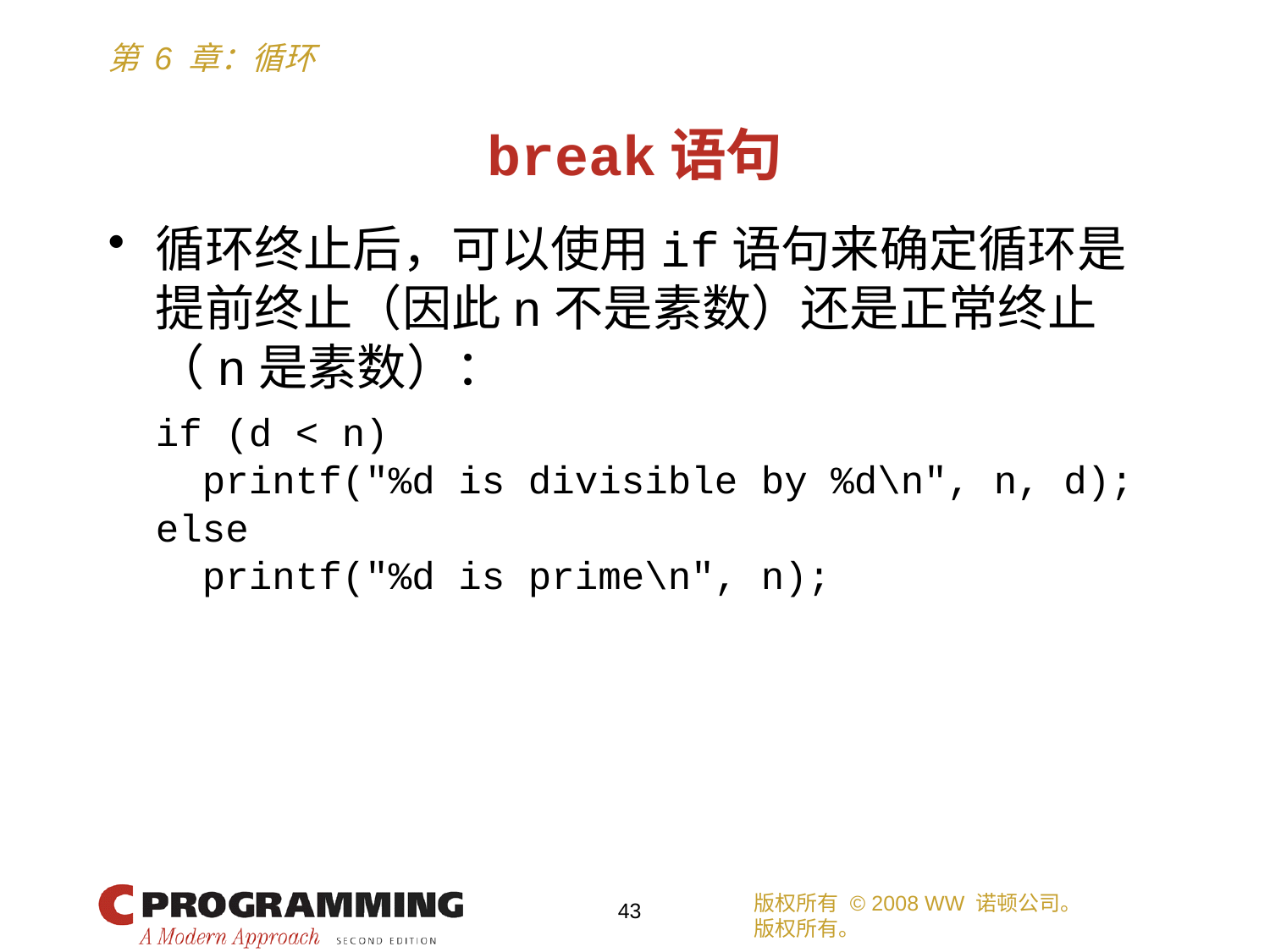

# break语句
循环终止后，可以使用if语句来确定循环是提前终止（因此n不是素数）还是正常终止（n是素数）：
	if (d < n)
	  printf("%d is divisible by %d\n", n, d);
	else
	  printf("%d is prime\n", n);
版权所有 © 2008 WW 诺顿公司。
版权所有。
43